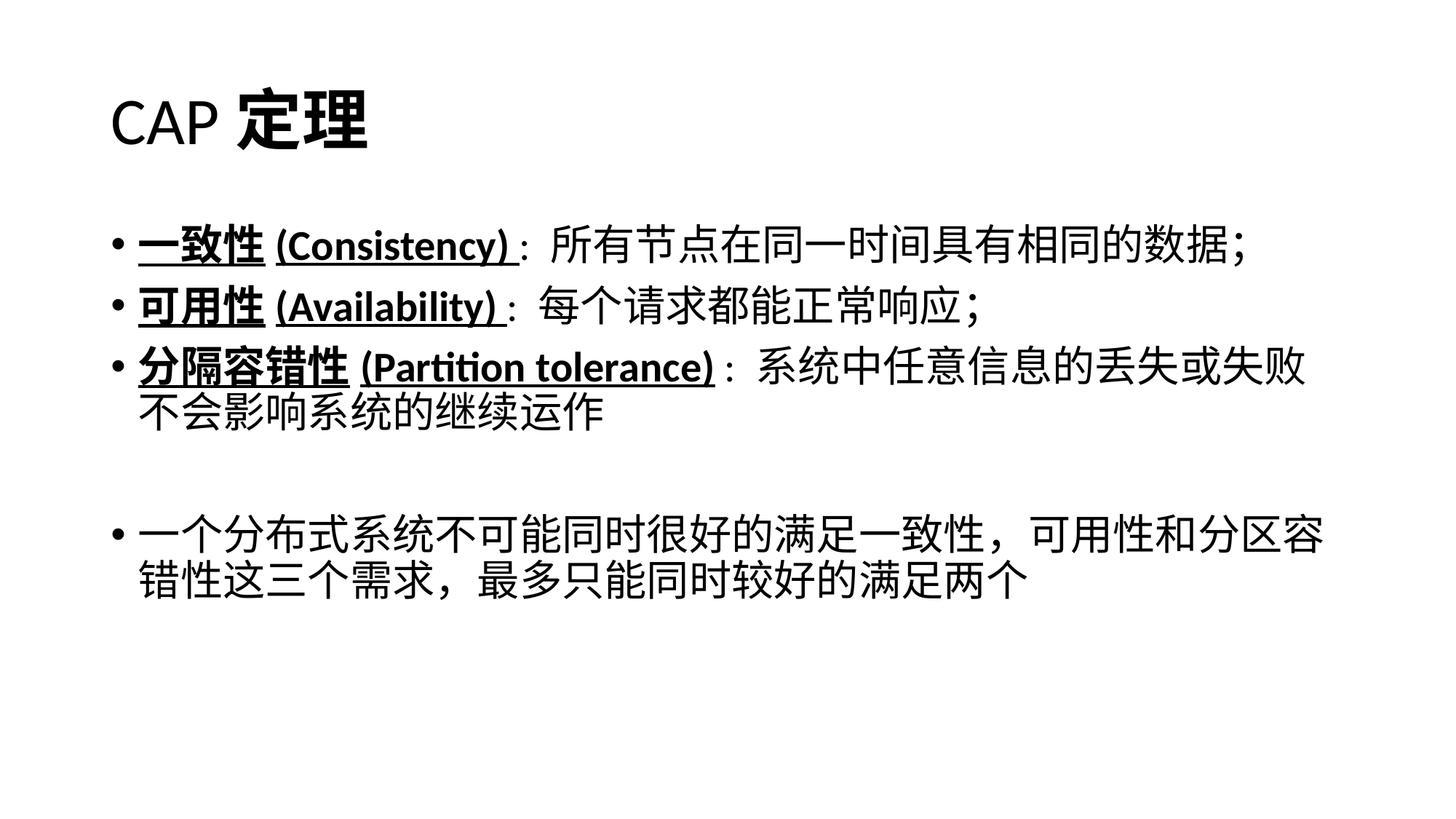

# CAP定理
一致性(Consistency) : 所有节点在同一时间具有相同的数据；
可用性(Availability) : 每个请求都能正常响应；
分隔容错性(Partition tolerance) : 系统中任意信息的丢失或失败不会影响系统的继续运作

一个分布式系统不可能同时很好的满足一致性，可用性和分区容错性这三个需求，最多只能同时较好的满足两个